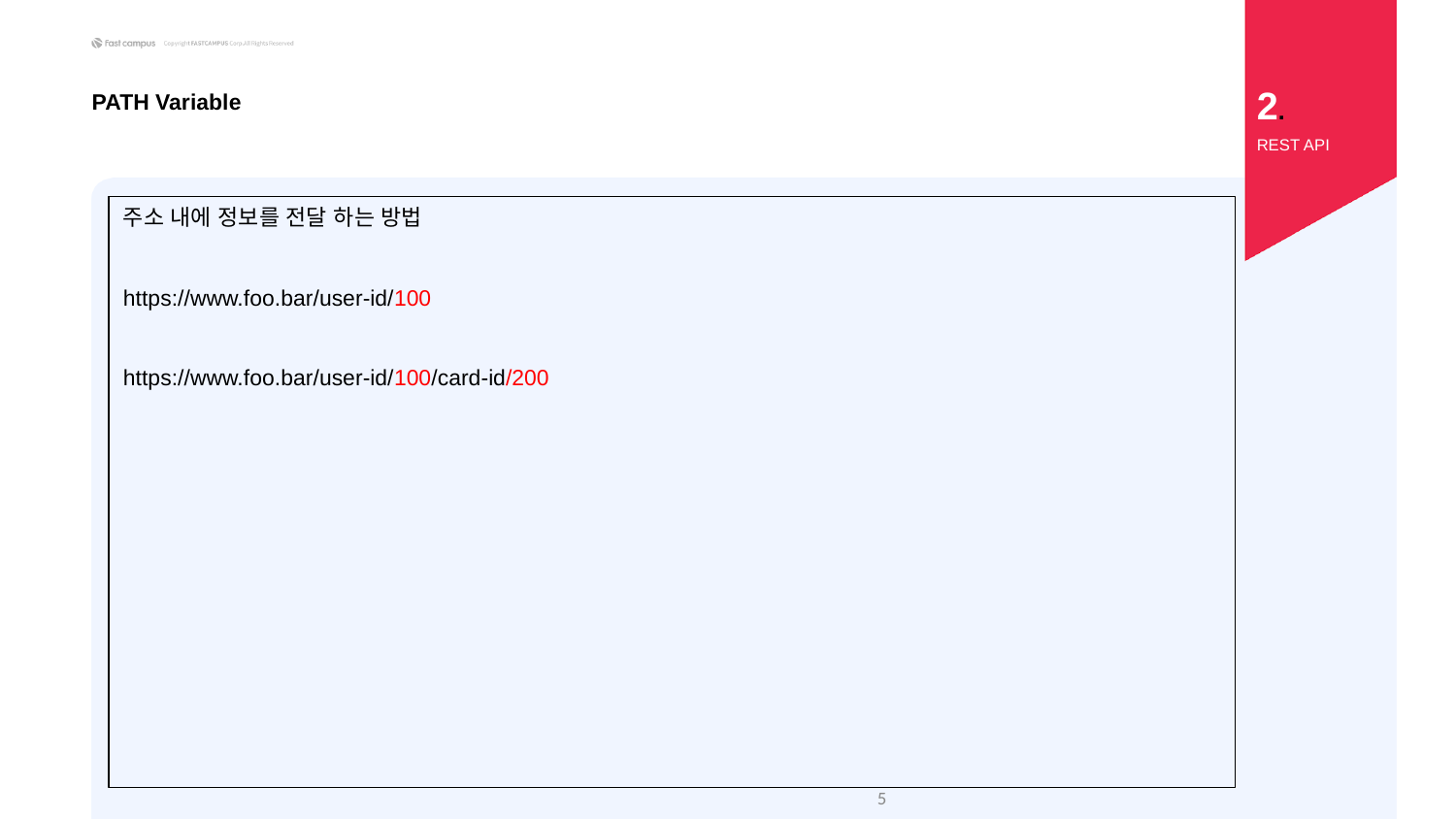

2.
PATH Variable
REST API
주소 내에 정보를 전달 하는 방법

https://www.foo.bar/user-id/100

https://www.foo.bar/user-id/100/card-id/200
5